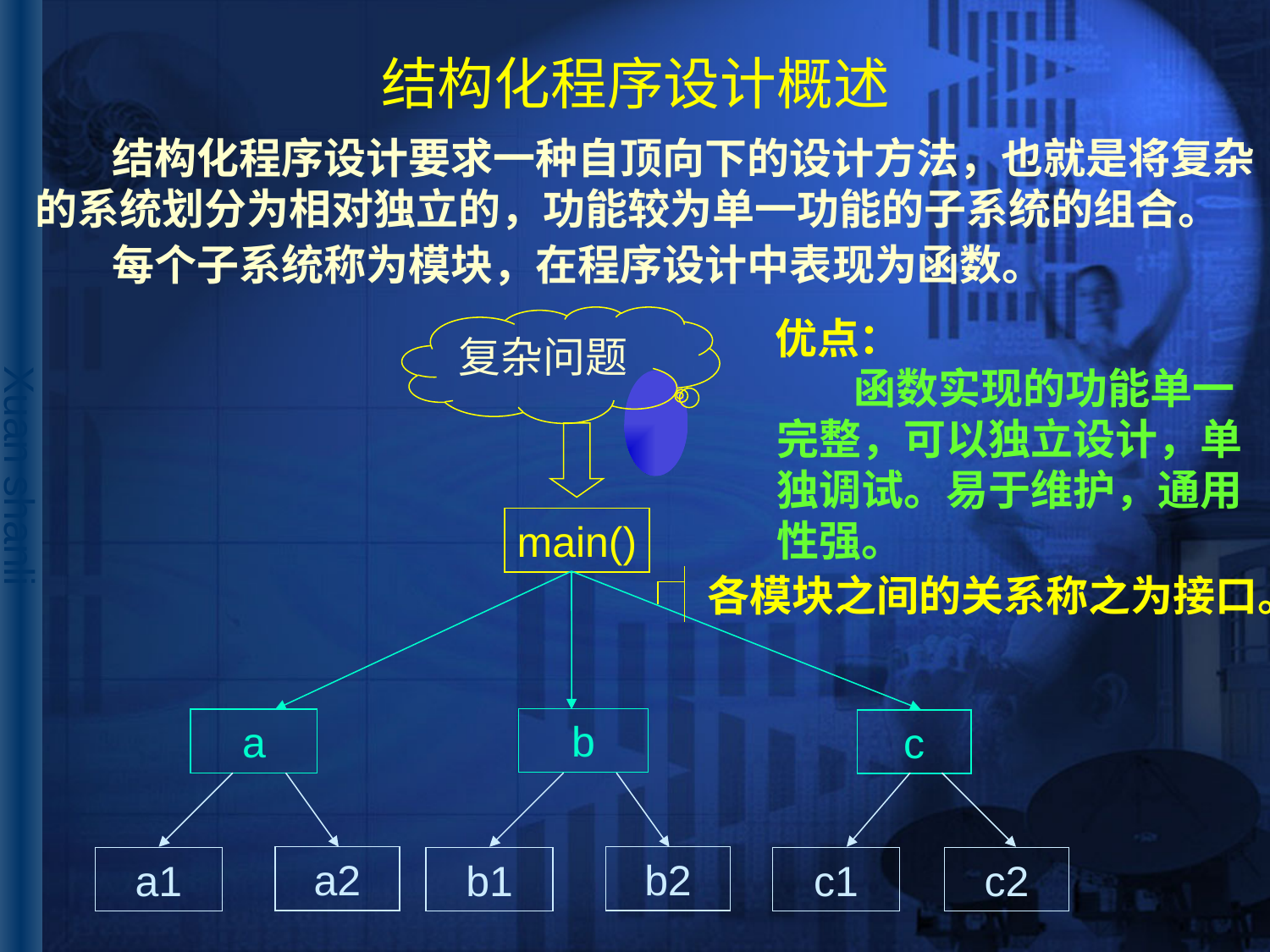

# 结构化程序设计概述
       结构化程序设计要求一种自顶向下的设计方法，也就是将复杂
的系统划分为相对独立的，功能较为单一功能的子系统的组合。
每个子系统称为模块，在程序设计中表现为函数。
优点：
复杂问题
       函数实现的功能单一
完整，可以独立设计，单
独调试。易于维护，通用
性强。

main()
各模块之间的关系称之为接口。

b
a
c

a2
b2
a1
b1
c1
c2